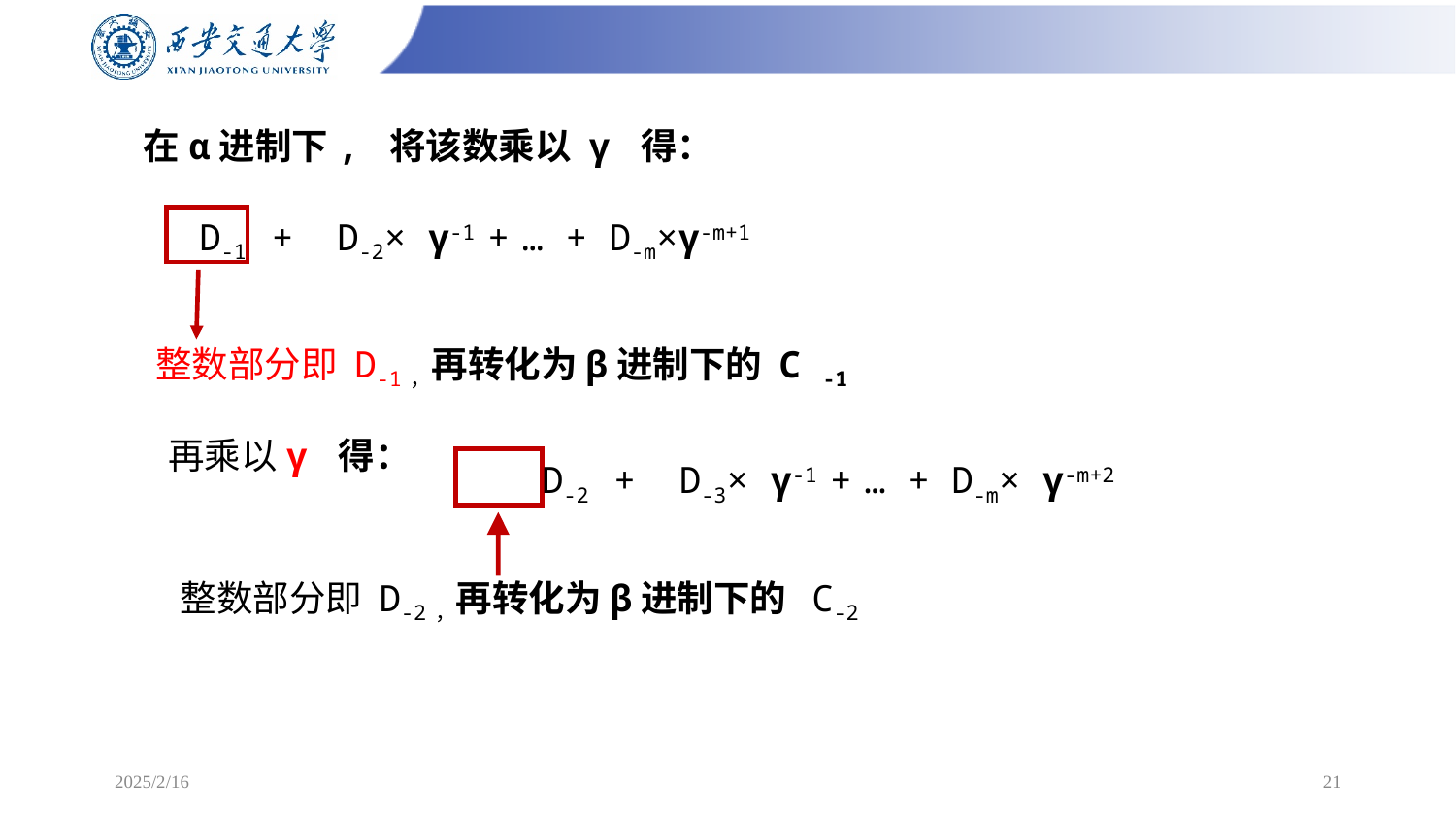

# 在α进制下, 将该数乘以 γ 得：
  D-1  +  D-2× γ-1 + … + D-m×γ-m+1

整数部分即 D-1，再转化为β进制下的 C -1
再乘以γ 得：

                D-2  +  D-3× γ-1 + … + D-m× γ-m+2

整数部分即 D-2，再转化为β进制下的  C-2
2025/2/16
21